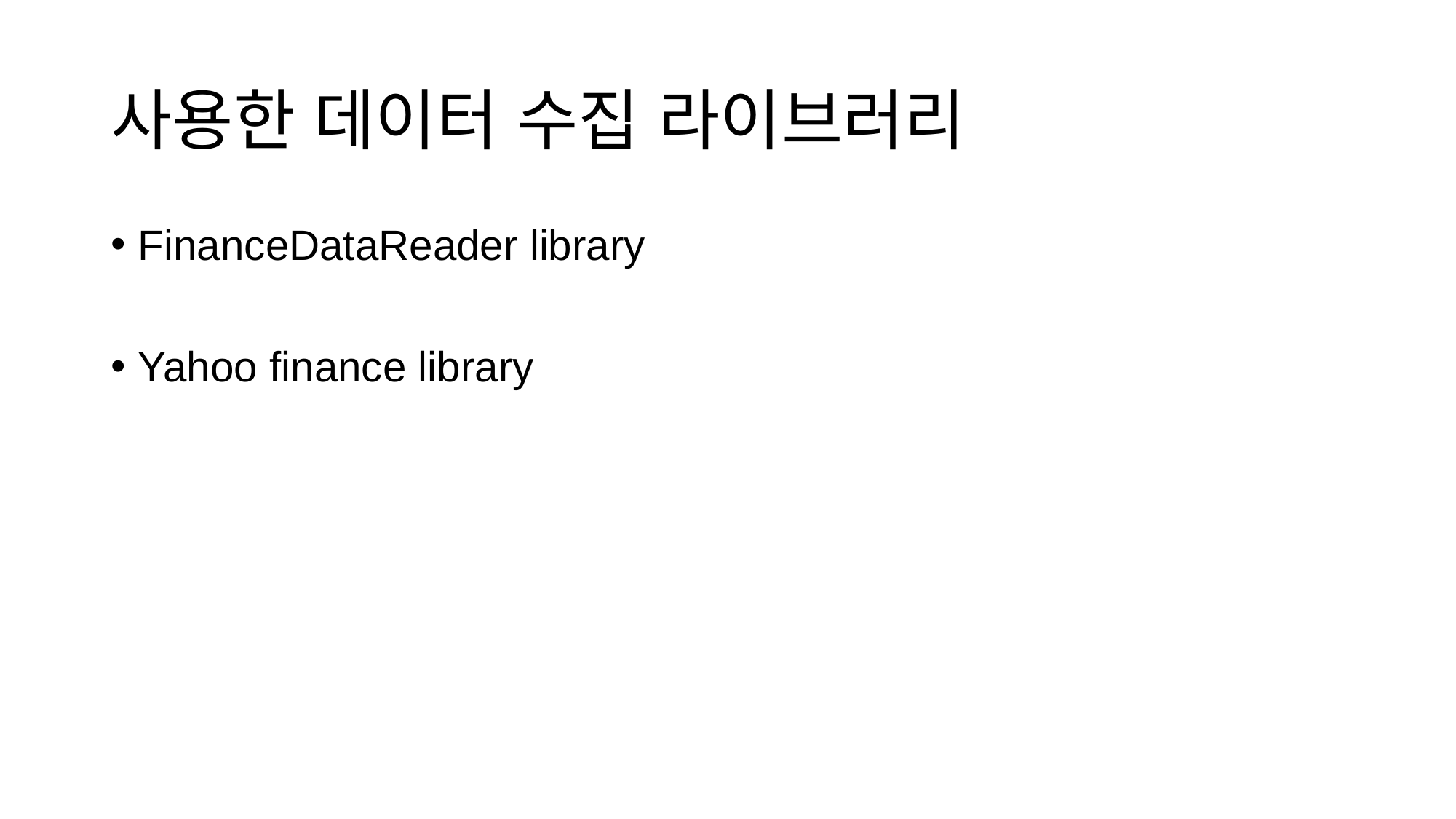

# 사용한 데이터 수집 라이브러리
FinanceDataReader library

Yahoo finance library